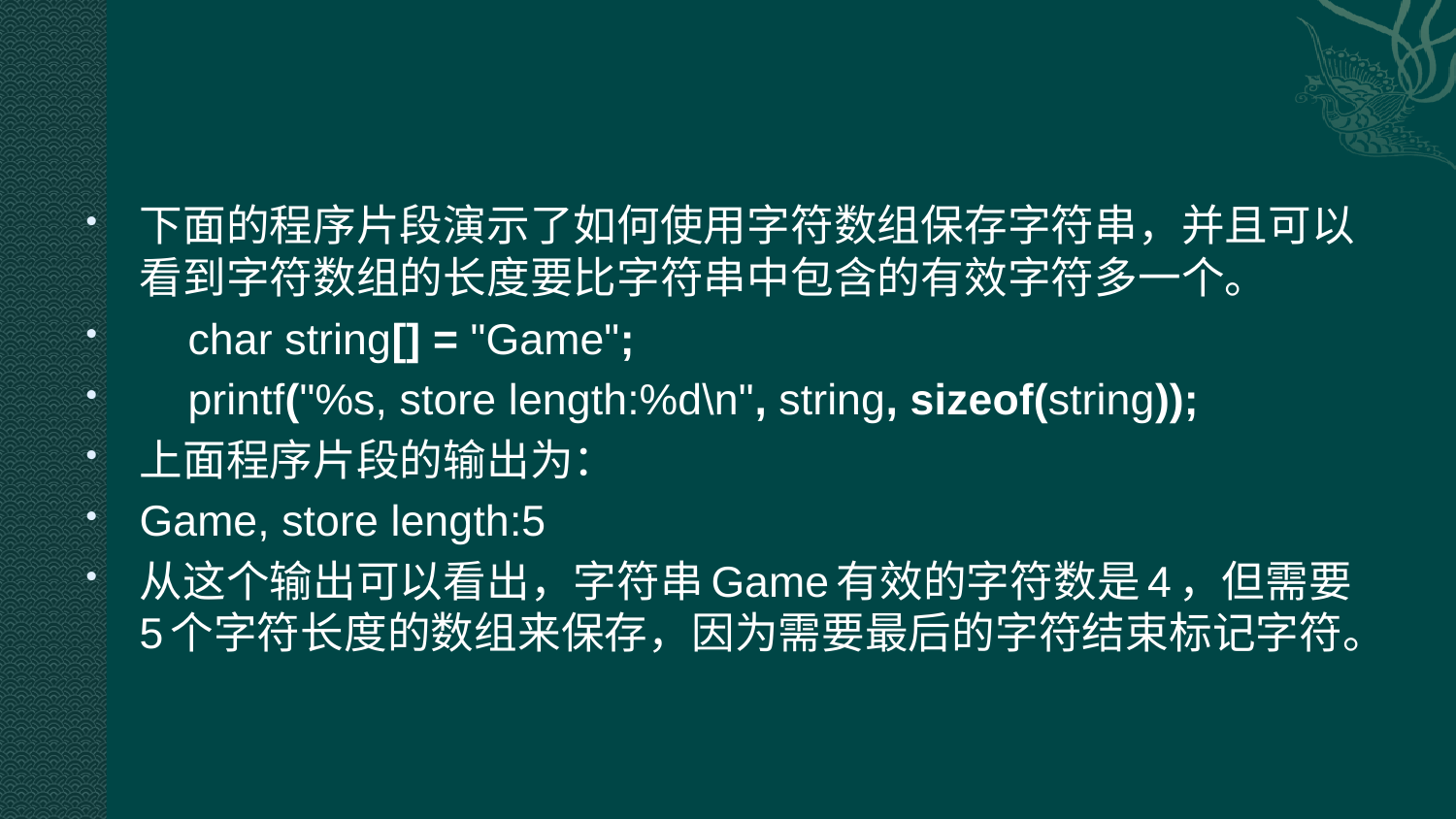

#
下面的程序片段演示了如何使用字符数组保存字符串，并且可以看到字符数组的长度要比字符串中包含的有效字符多一个。
    char string[] = "Game";
    printf("%s, store length:%d\n", string, sizeof(string));
上面程序片段的输出为：
Game, store length:5
从这个输出可以看出，字符串Game有效的字符数是4，但需要5个字符长度的数组来保存，因为需要最后的字符结束标记字符。